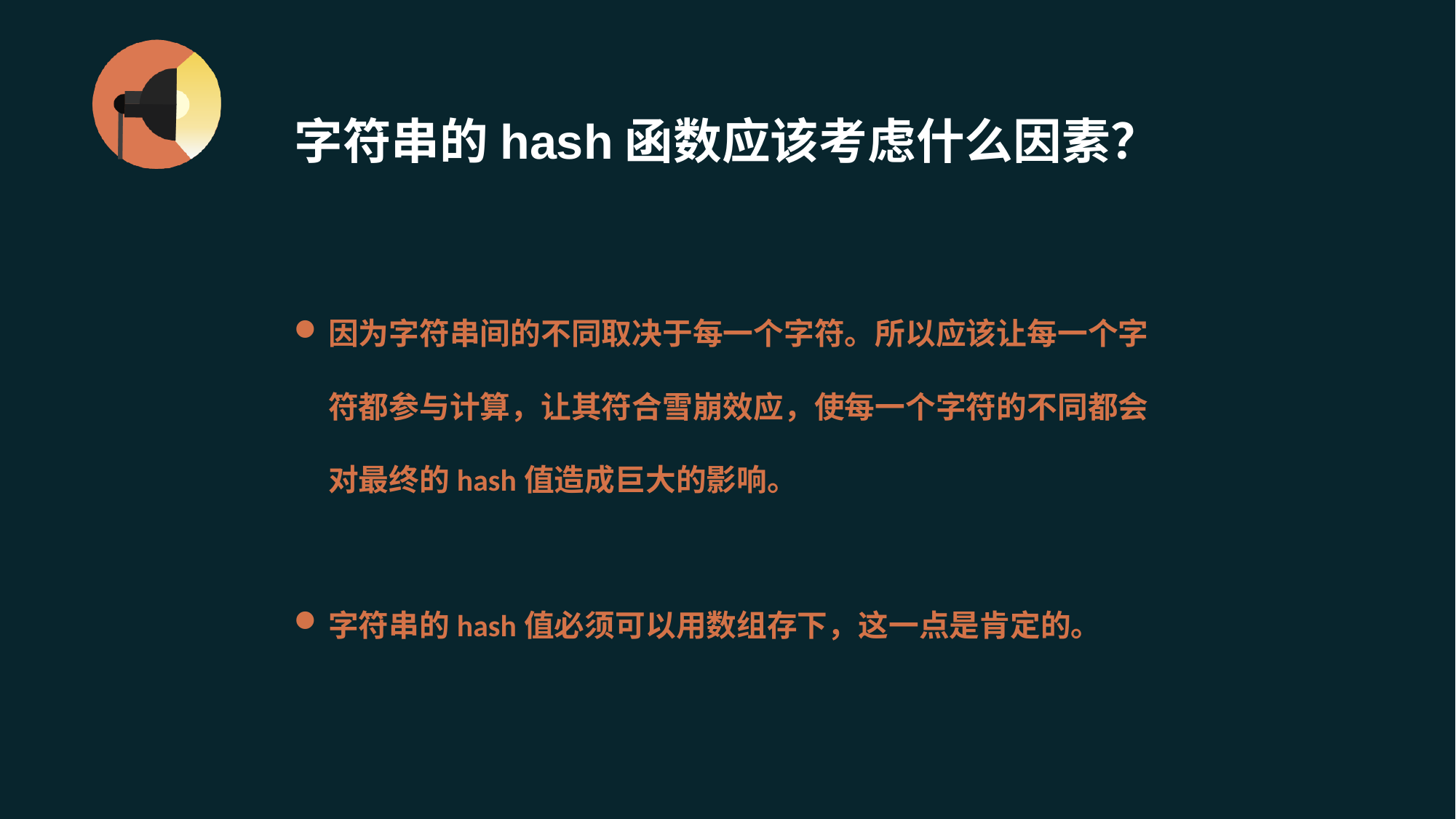

# 字符串的hash函数应该考虑什么因素？
因为字符串间的不同取决于每一个字符。所以应该让每一个字符都参与计算，让其符合雪崩效应，使每一个字符的不同都会对最终的hash值造成巨大的影响。

字符串的hash值必须可以用数组存下，这一点是肯定的。